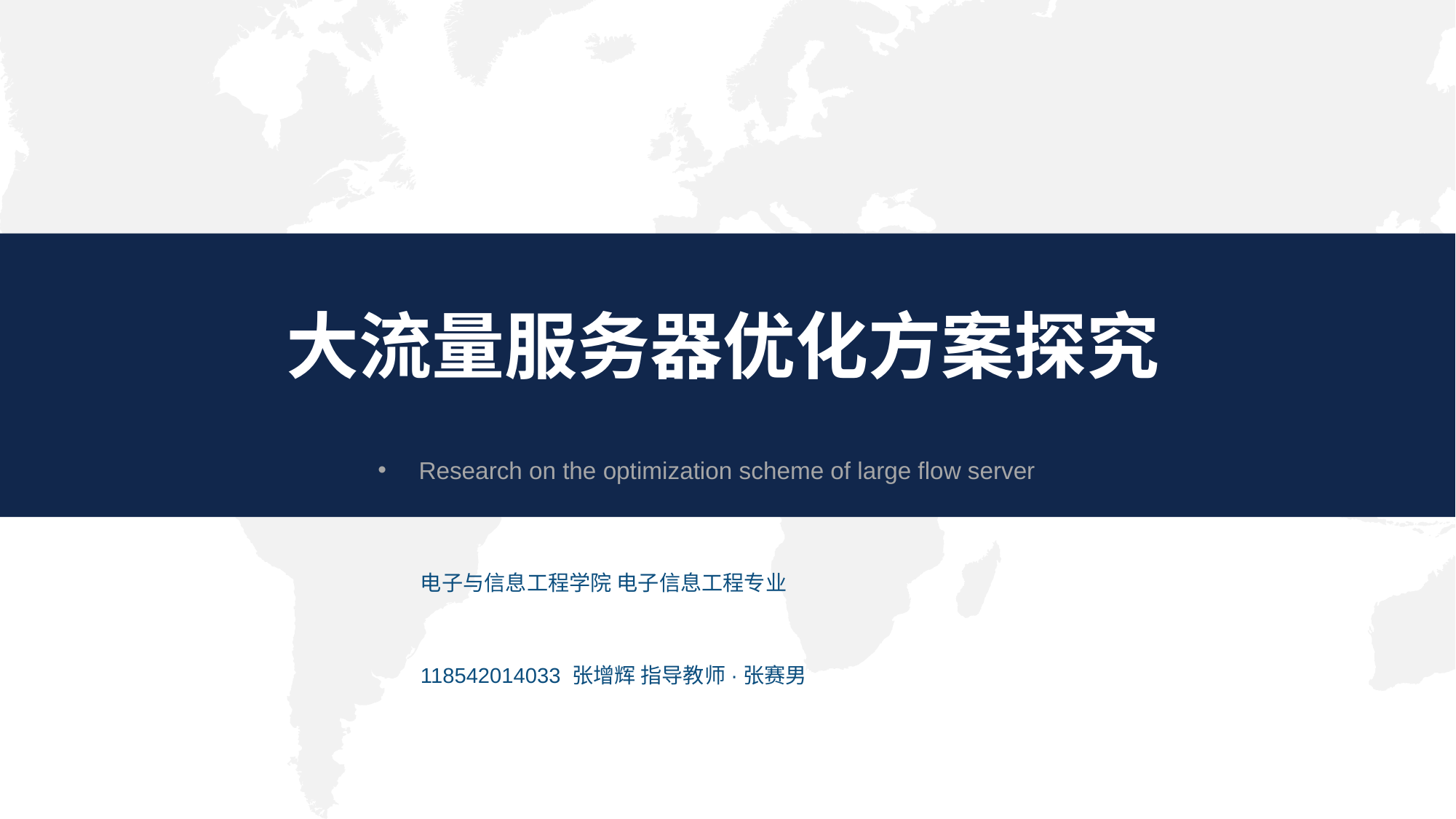

大流量服务器优化方案探究
Research on the optimization scheme of large flow server

电子与信息工程学院 电子信息工程专业
118542014033 张增辉 指导教师·张赛男